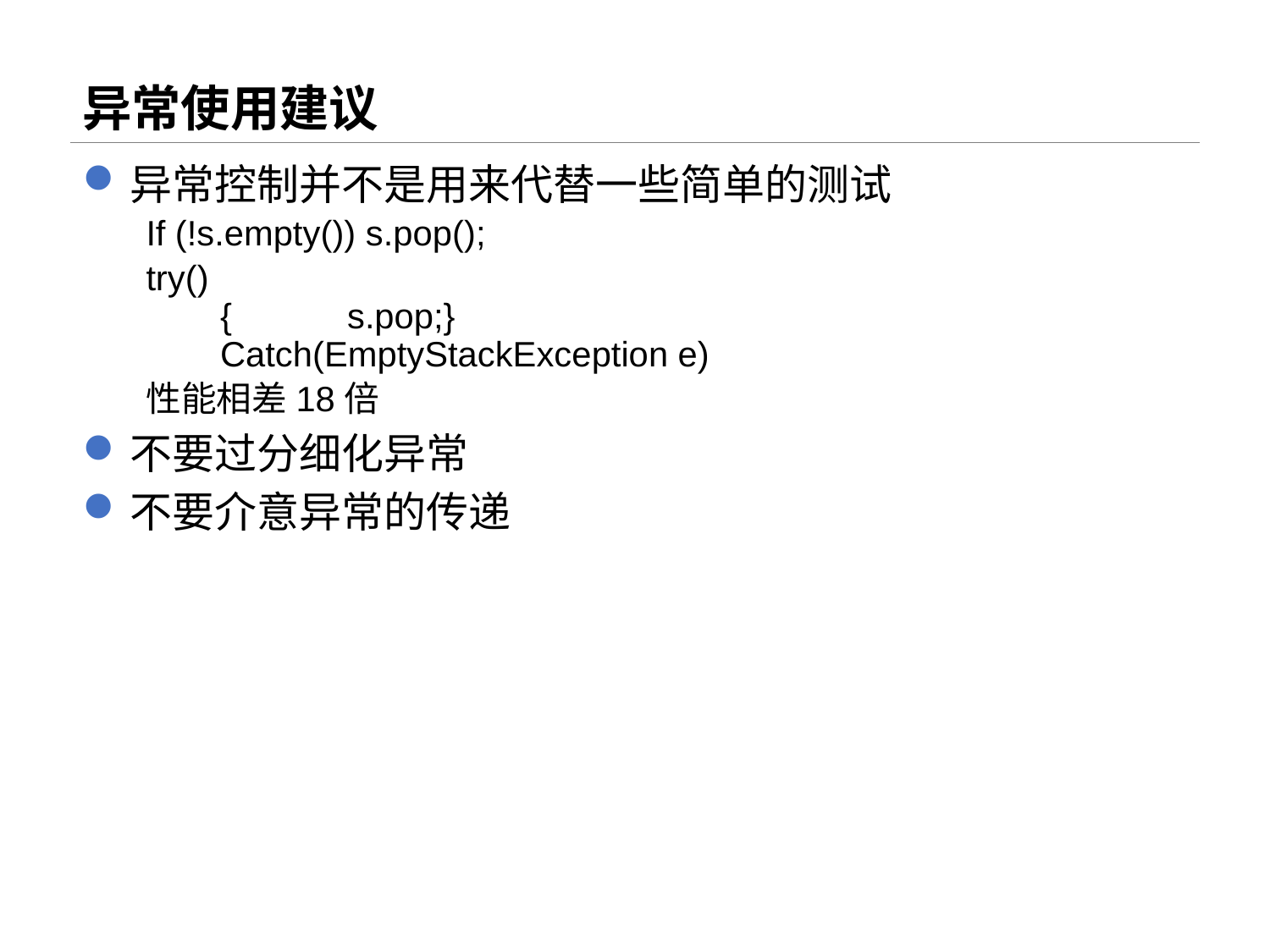

# 异常使用建议
异常控制并不是用来代替一些简单的测试
If (!s.empty()) s.pop();
try()
{	s.pop;}
Catch(EmptyStackException e)
性能相差18倍
不要过分细化异常
不要介意异常的传递

72